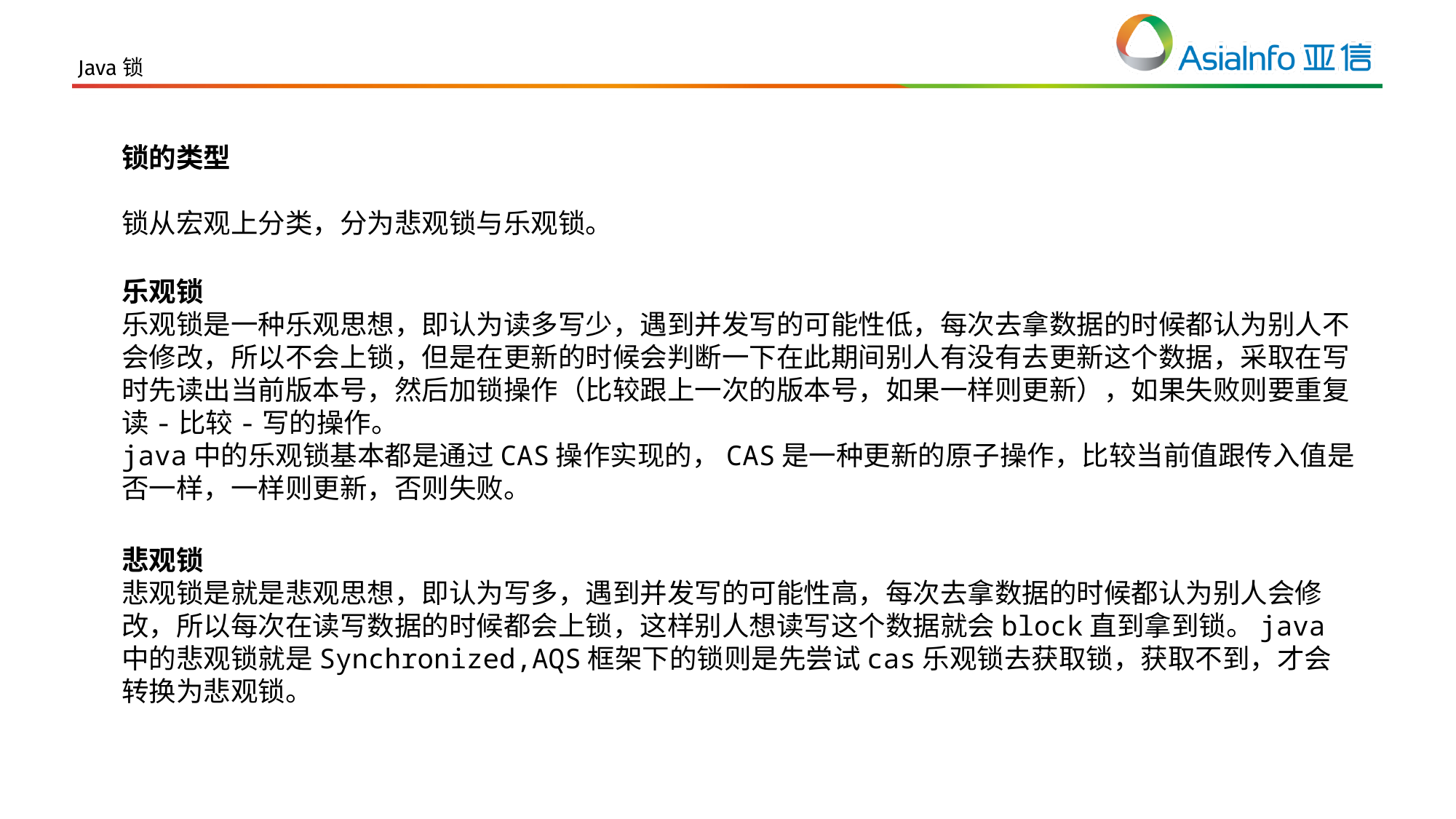

Java锁
锁的类型

锁从宏观上分类，分为悲观锁与乐观锁。
乐观锁
乐观锁是一种乐观思想，即认为读多写少，遇到并发写的可能性低，每次去拿数据的时候都认为别人不会修改，所以不会上锁，但是在更新的时候会判断一下在此期间别人有没有去更新这个数据，采取在写时先读出当前版本号，然后加锁操作（比较跟上一次的版本号，如果一样则更新），如果失败则要重复读-比较-写的操作。
java中的乐观锁基本都是通过CAS操作实现的，CAS是一种更新的原子操作，比较当前值跟传入值是否一样，一样则更新，否则失败。

悲观锁
悲观锁是就是悲观思想，即认为写多，遇到并发写的可能性高，每次去拿数据的时候都认为别人会修改，所以每次在读写数据的时候都会上锁，这样别人想读写这个数据就会block直到拿到锁。java中的悲观锁就是Synchronized,AQS框架下的锁则是先尝试cas乐观锁去获取锁，获取不到，才会转换为悲观锁。